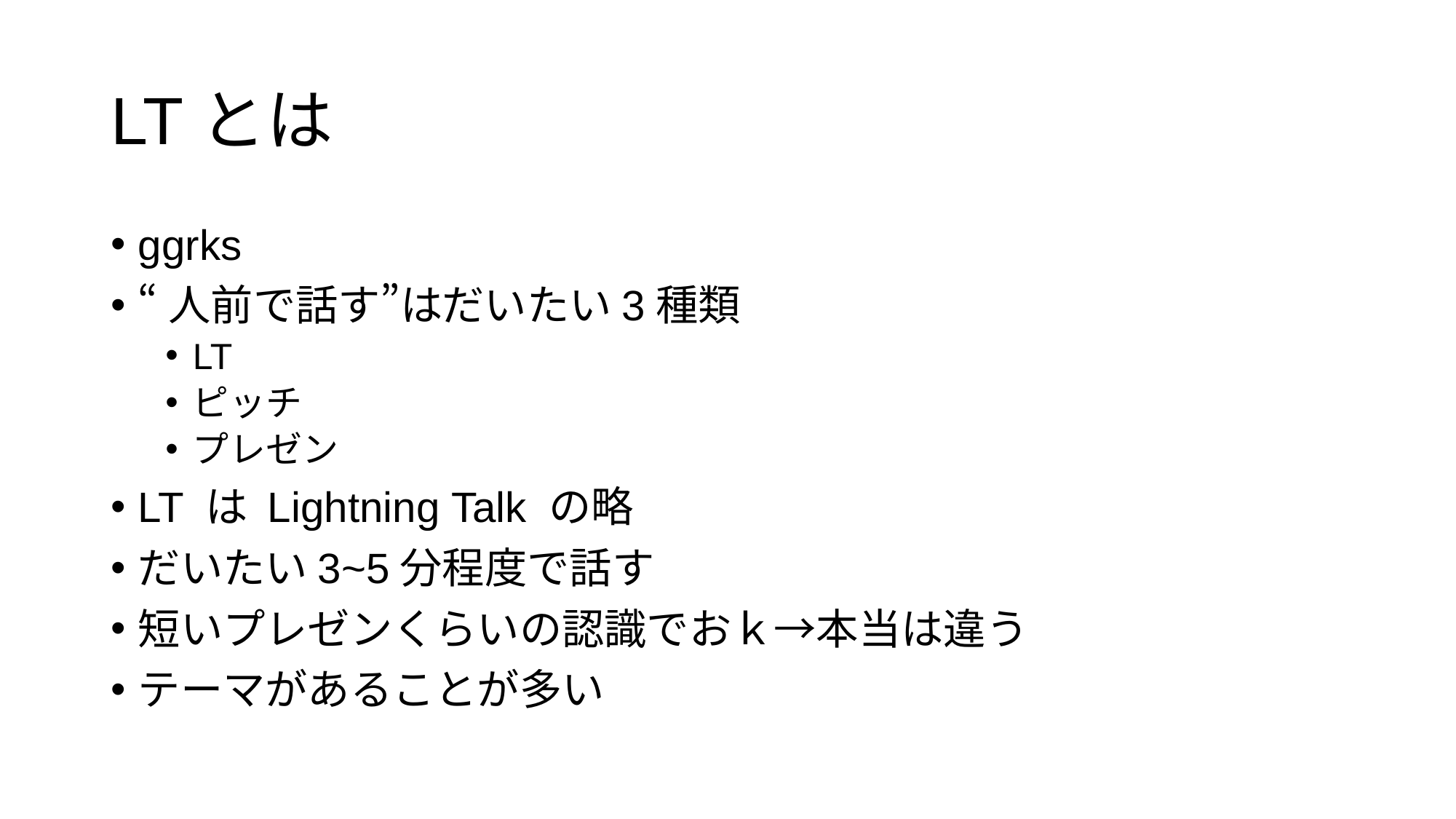

# LTとは
ggrks
“人前で話す”はだいたい3種類
LT
ピッチ
プレゼン
LT は Lightning Talk の略
だいたい3~5分程度で話す
短いプレゼンくらいの認識でおｋ→本当は違う
テーマがあることが多い